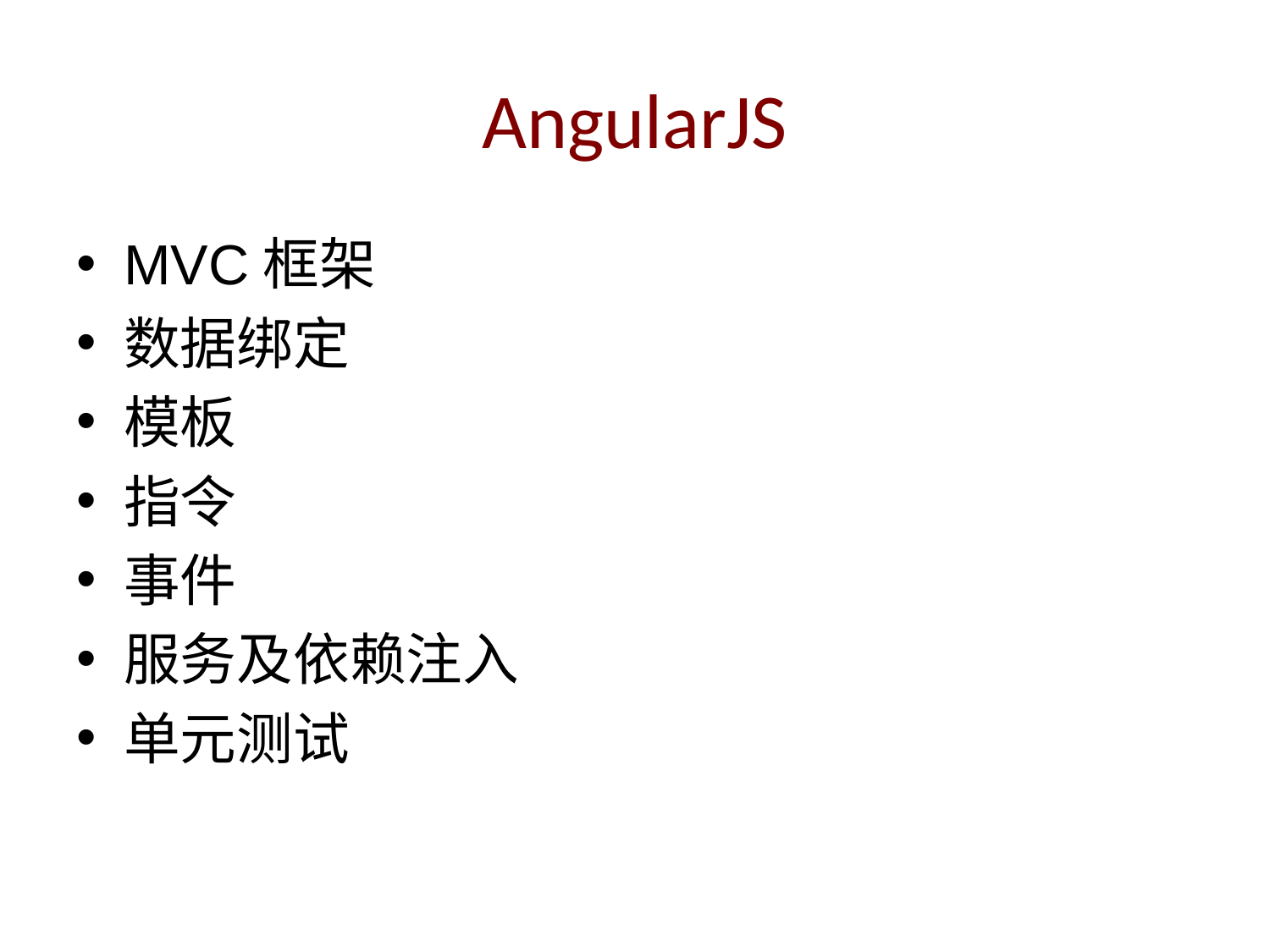

# AngularJS
MVC框架
数据绑定
模板
指令
事件
服务及依赖注入
单元测试